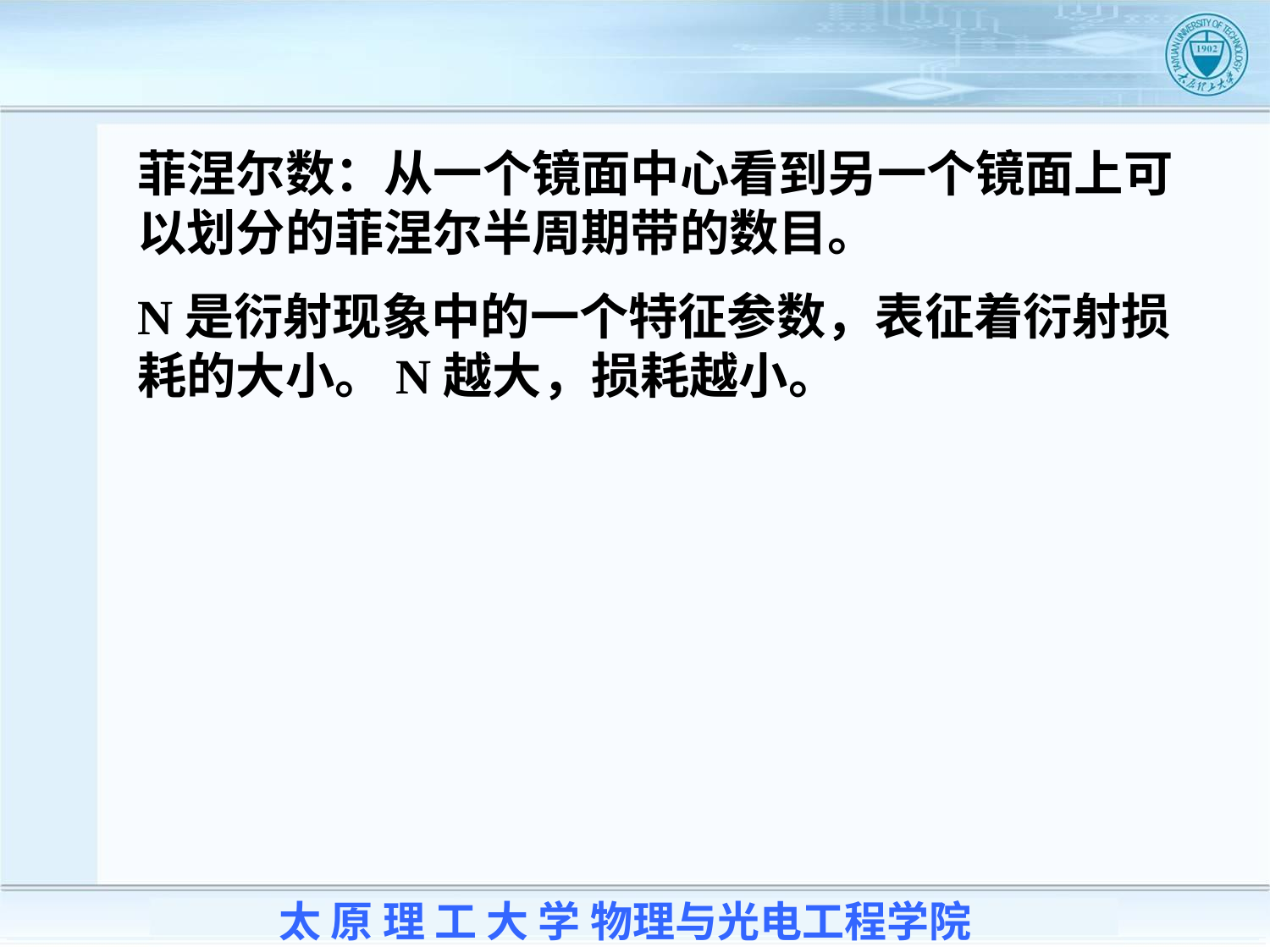

菲涅尔数：从一个镜面中心看到另一个镜面上可以划分的菲涅尔半周期带的数目。
N是衍射现象中的一个特征参数，表征着衍射损耗的大小。N越大，损耗越小。